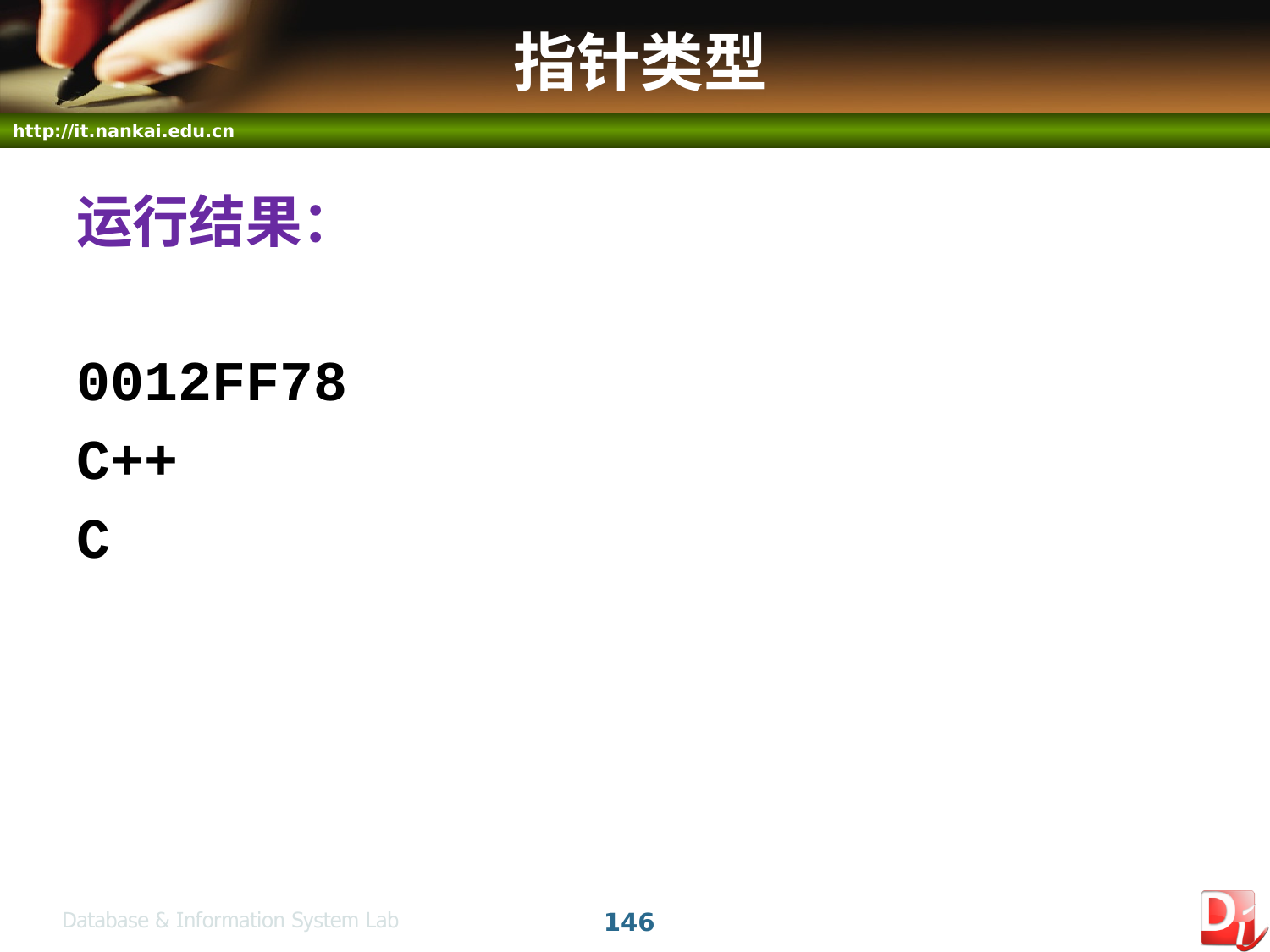

# 指针类型
运行结果：

0012FF78
C++
C
146
Database & Information System Lab